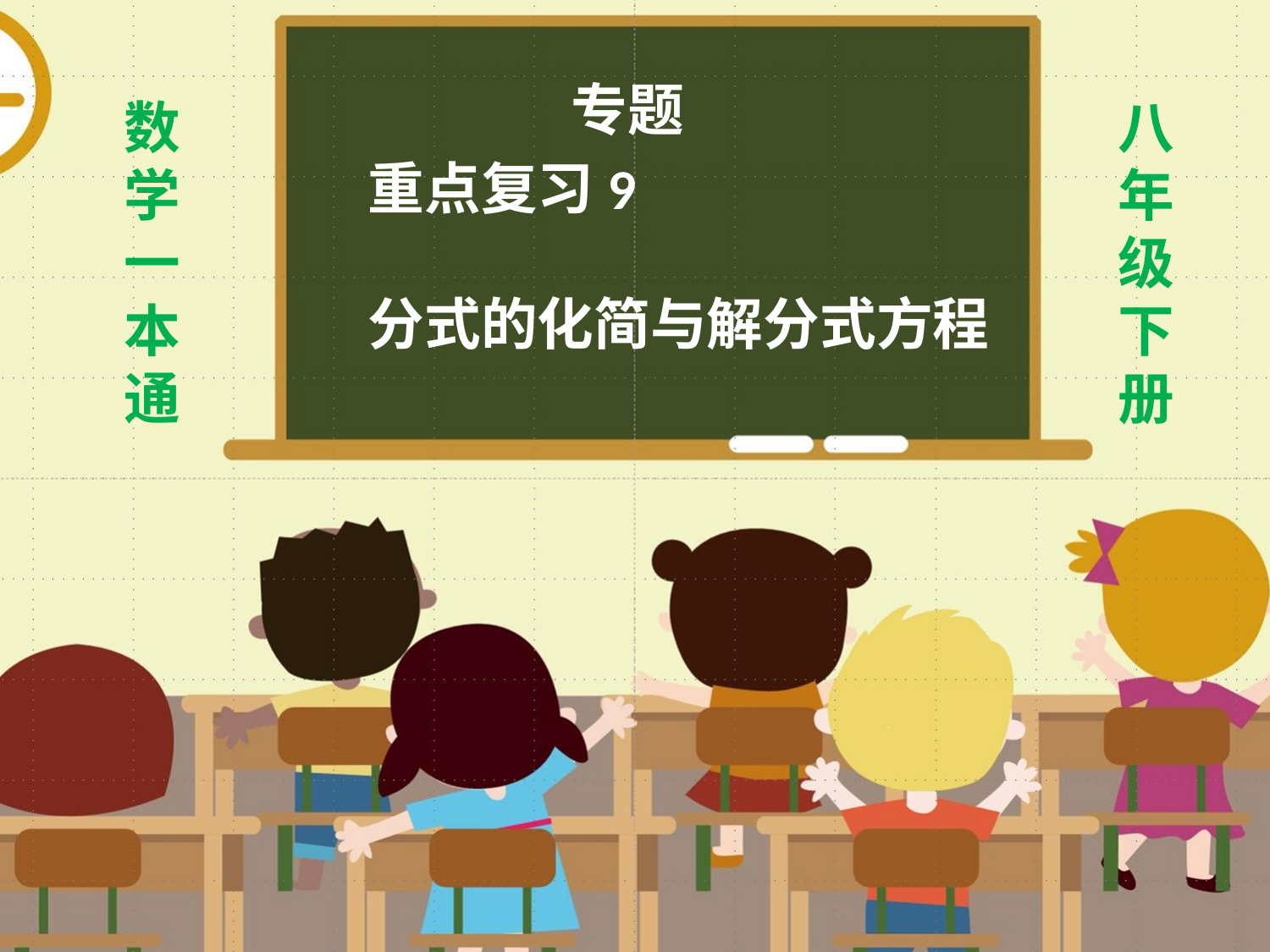

专题
数
学
一
本
通
八年级下册
重点复习9

分式的化简与解分式方程